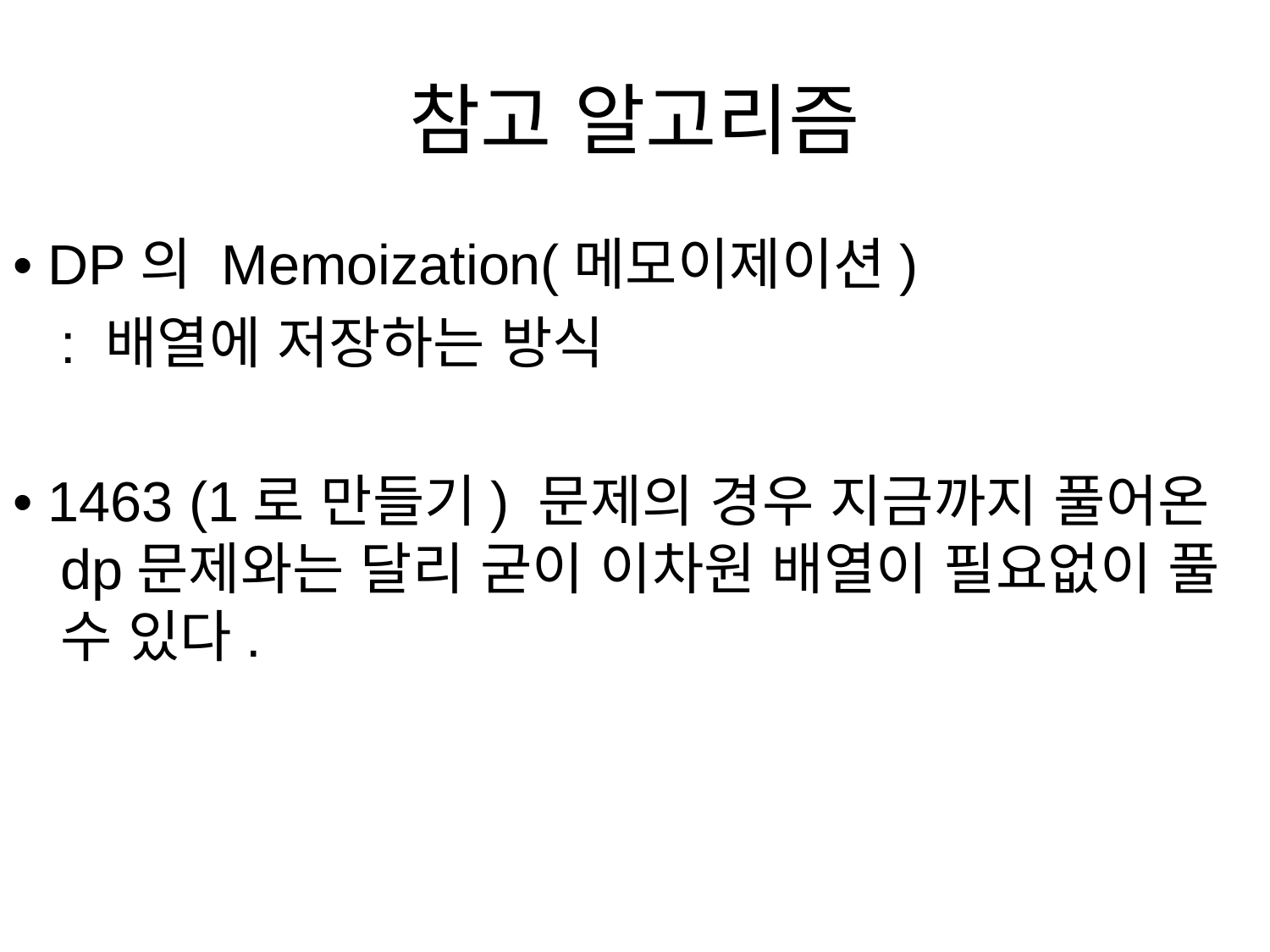

# 참고 알고리즘
• DP의 Memoization(메모이제이션)
	: 배열에 저장하는 방식

• 1463 (1로 만들기) 문제의 경우 지금까지 풀어온 dp문제와는 달리 굳이 이차원 배열이 필요없이 풀 수 있다.